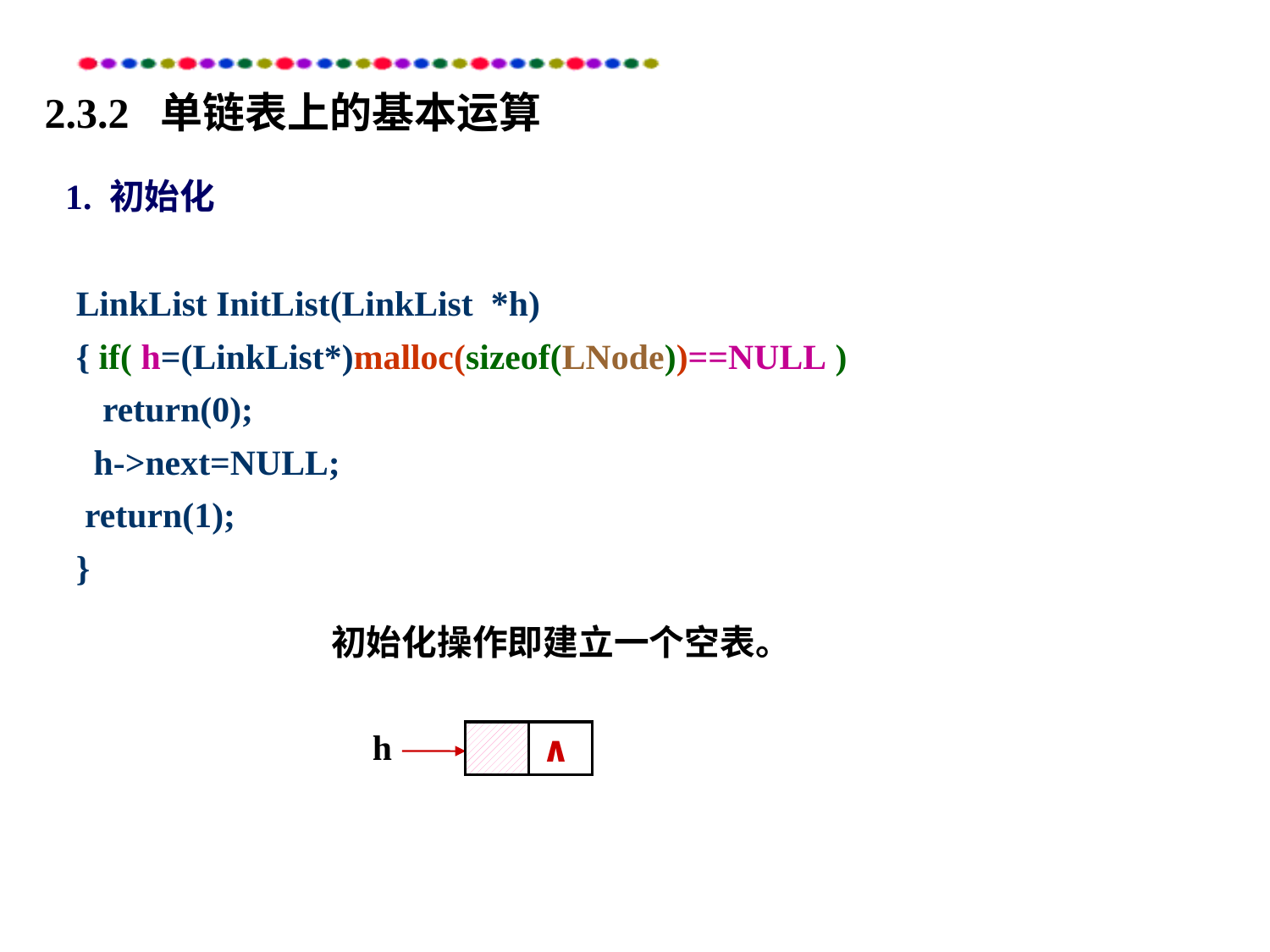

# 2.3.2  单链表上的基本运算
1. 初始化
LinkList InitList(LinkList  *h)
{ if( h=(LinkList*)malloc(sizeof(LNode))==NULL )
   return(0);
  h->next=NULL;
 return(1);
}
初始化操作即建立一个空表。
h

∧